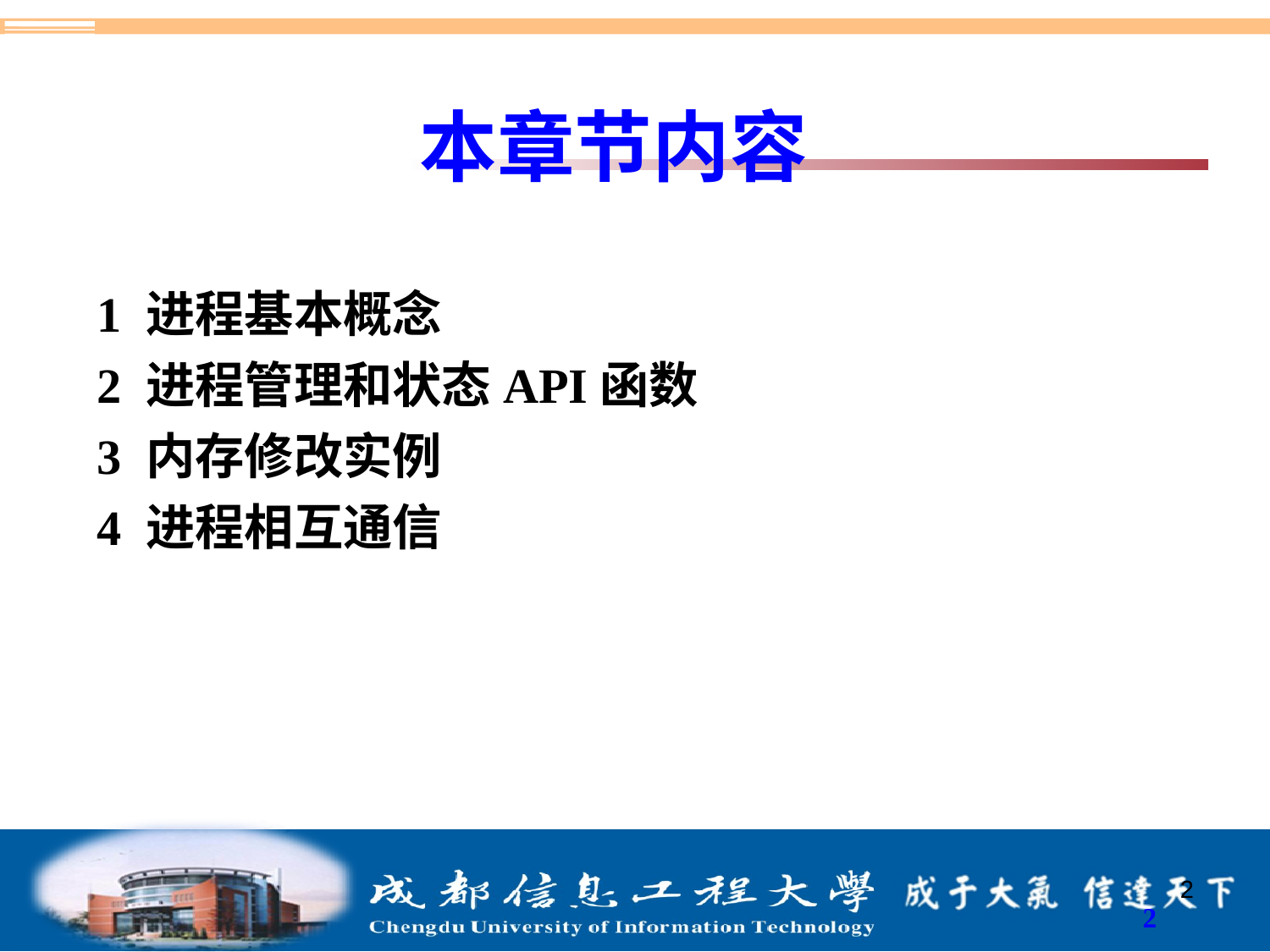

本章节内容
1 进程基本概念
2 进程管理和状态API函数
3 内存修改实例
4 进程相互通信